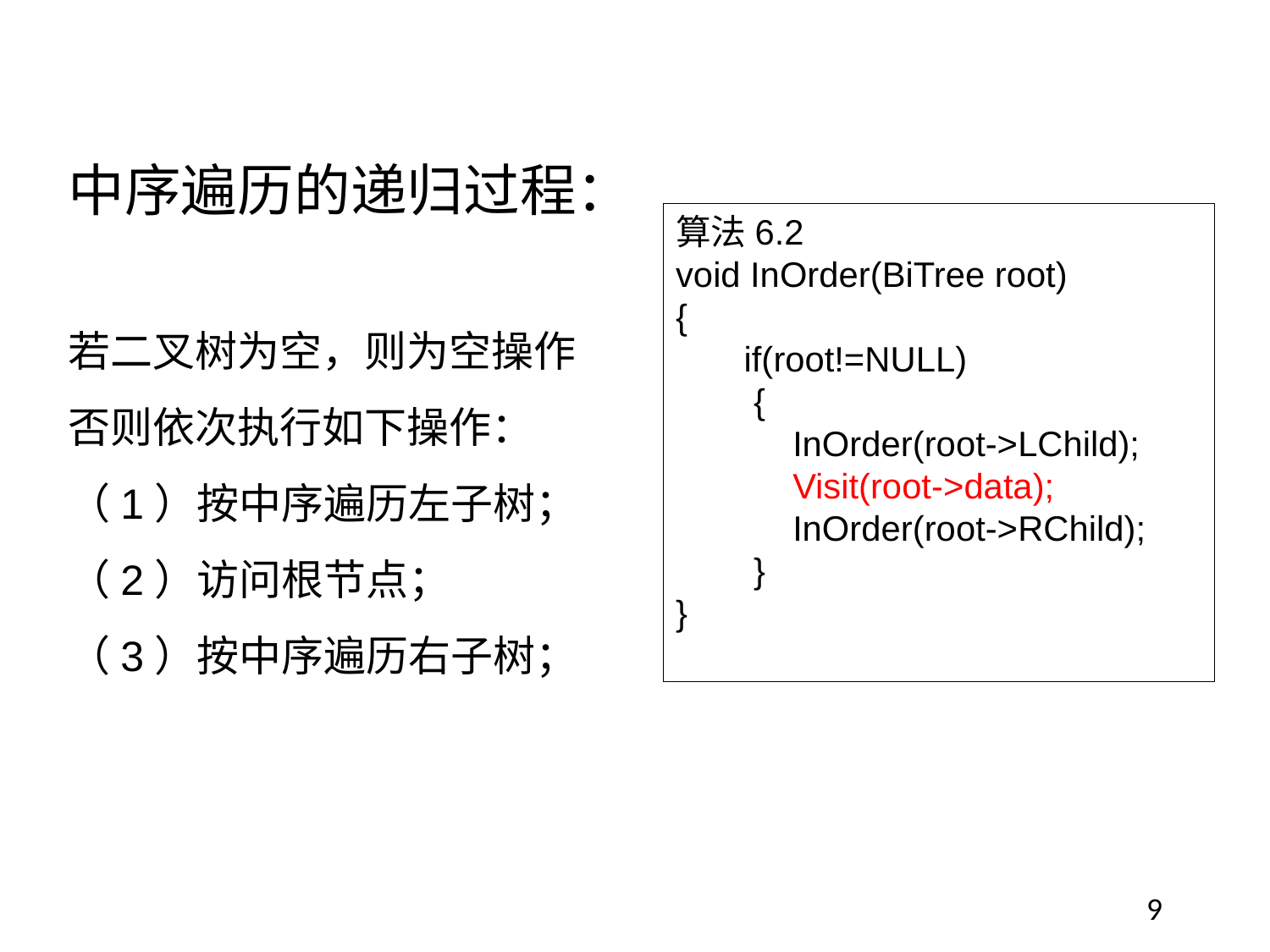

中序遍历的递归过程：

若二叉树为空，则为空操作
否则依次执行如下操作：
（1）按中序遍历左子树；
（2）访问根节点；
（3）按中序遍历右子树；
算法6.2
void InOrder(BiTree root)
{
       if(root!=NULL)
        {
            InOrder(root->LChild);
            Visit(root->data);
            InOrder(root->RChild);
        }
}

9